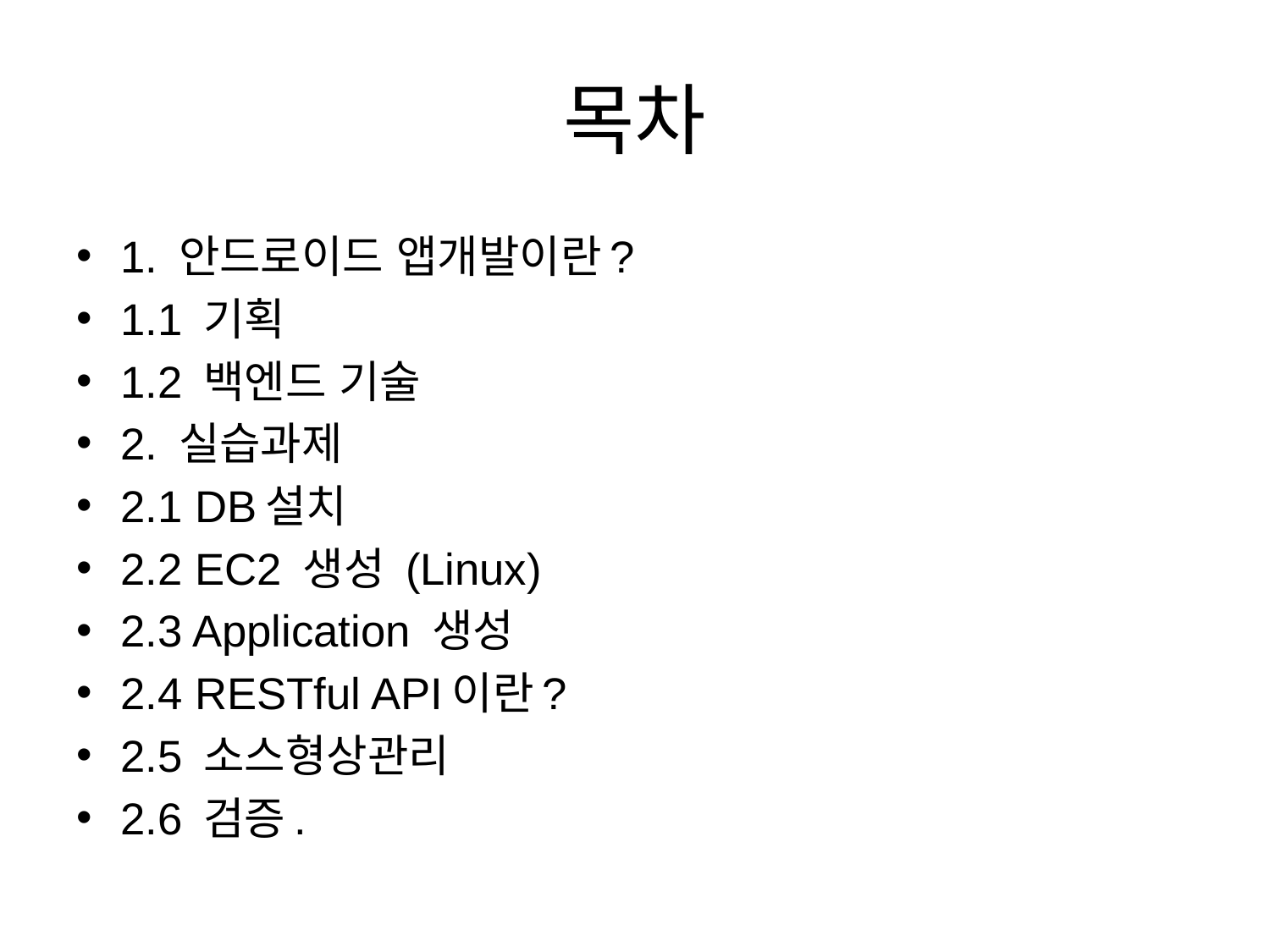

# 목차
1. 안드로이드 앱개발이란?
1.1 기획
1.2 백엔드 기술
2. 실습과제
2.1 DB설치
2.2 EC2 생성 (Linux)
2.3 Application 생성
2.4 RESTful API이란?
2.5 소스형상관리
2.6 검증.